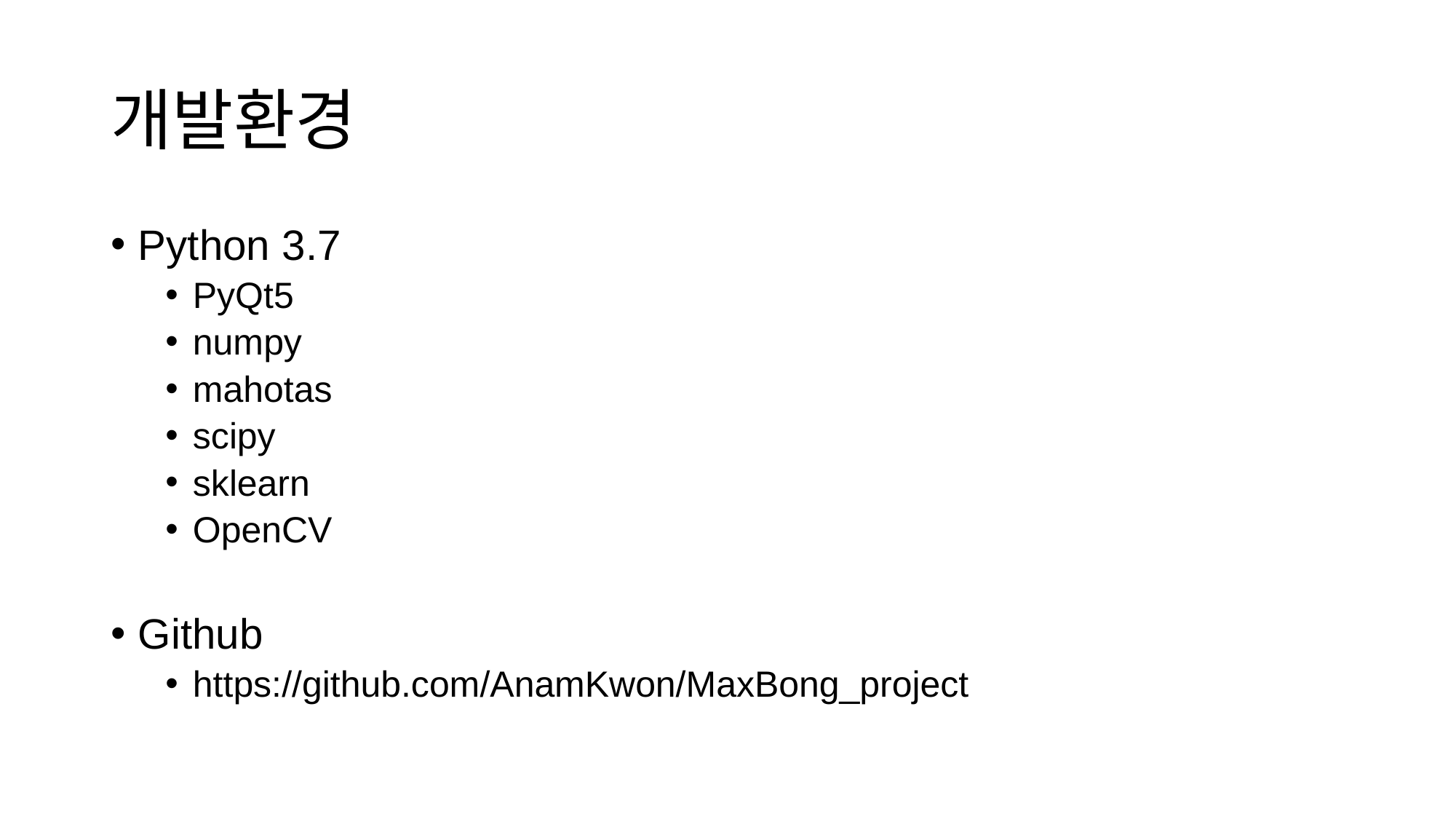

# 개발환경
Python 3.7
PyQt5
numpy
mahotas
scipy
sklearn
OpenCV

Github
https://github.com/AnamKwon/MaxBong_project